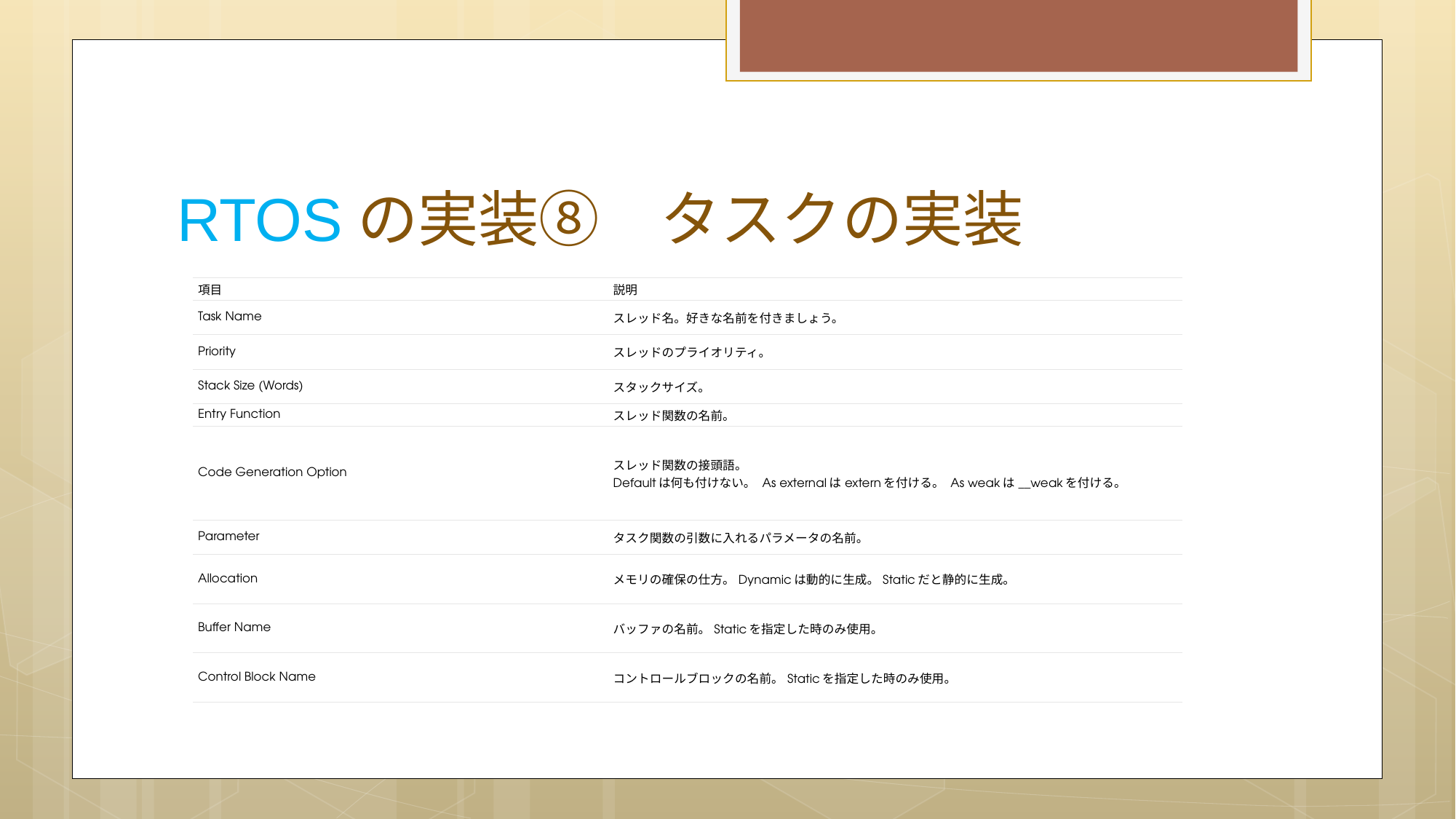

# RTOSの実装⑧　タスクの実装
| 項目 | 説明 |
| --- | --- |
| Task Name | スレッド名。好きな名前を付きましょう。 |
| Priority | スレッドのプライオリティ。 |
| Stack Size (Words) | スタックサイズ。 |
| Entry Function | スレッド関数の名前。 |
| Code Generation Option | スレッド関数の接頭語。 Defaultは何も付けない。 As externalはexternを付ける。 As weakは\_\_weakを付ける。 |
| Parameter | タスク関数の引数に入れるパラメータの名前。 |
| Allocation | メモリの確保の仕方。Dynamicは動的に生成。Staticだと静的に生成。 |
| Buffer Name | バッファの名前。Staticを指定した時のみ使用。 |
| Control Block Name | コントロールブロックの名前。Staticを指定した時のみ使用。 |